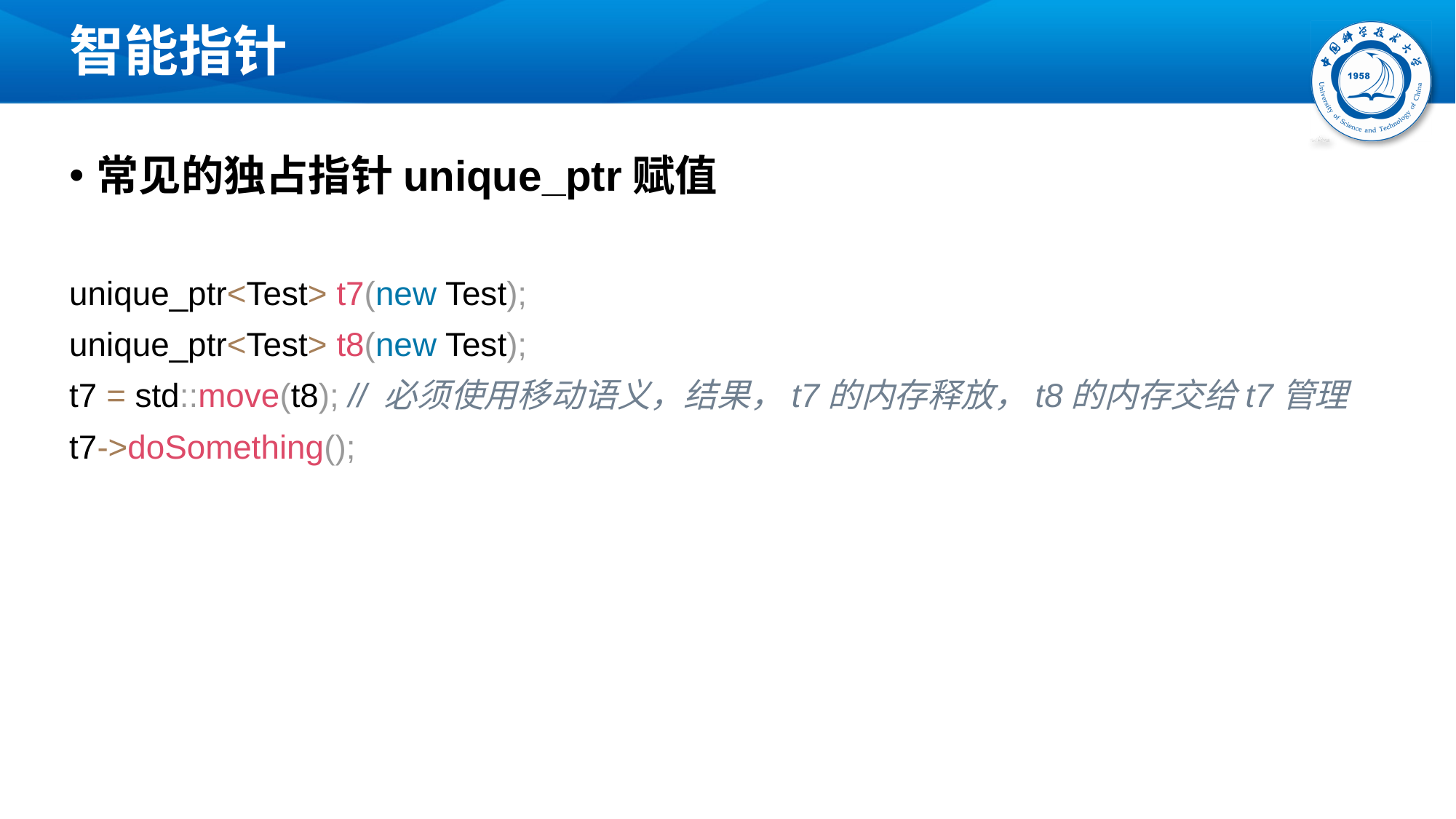

# 智能指针
常见的独占指针unique_ptr赋值

unique_ptr<Test> t7(new Test);
unique_ptr<Test> t8(new Test);
t7 = std::move(t8); // 必须使用移动语义，结果，t7的内存释放，t8的内存交给t7管理
t7->doSomething();